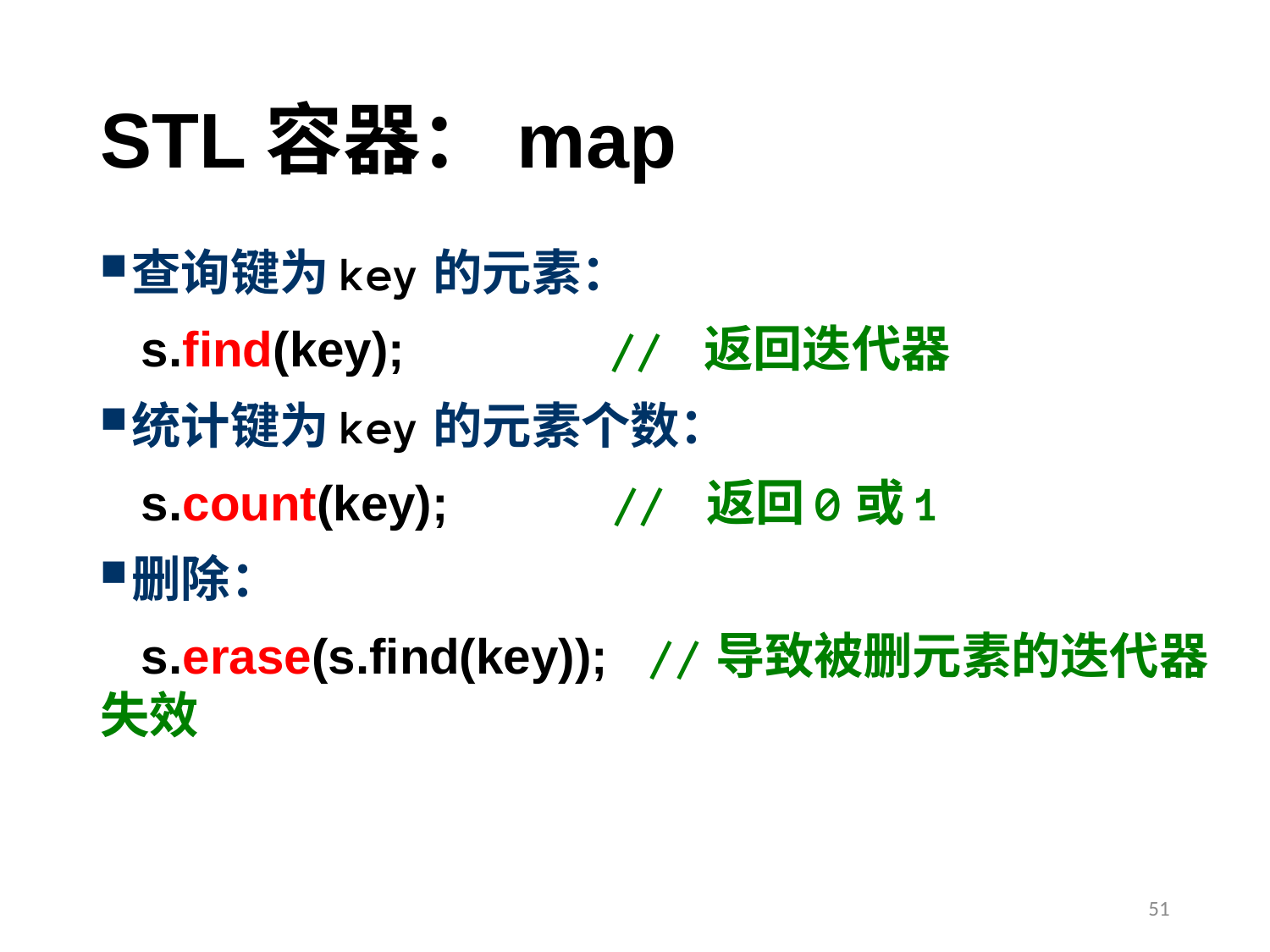

# STL容器：map
查询键为key的元素：
   s.find(key);               // 返回迭代器
统计键为key的元素个数：
   s.count(key);            // 返回0或1
删除：
   s.erase(s.find(key));   //导致被删元素的迭代器失效
51